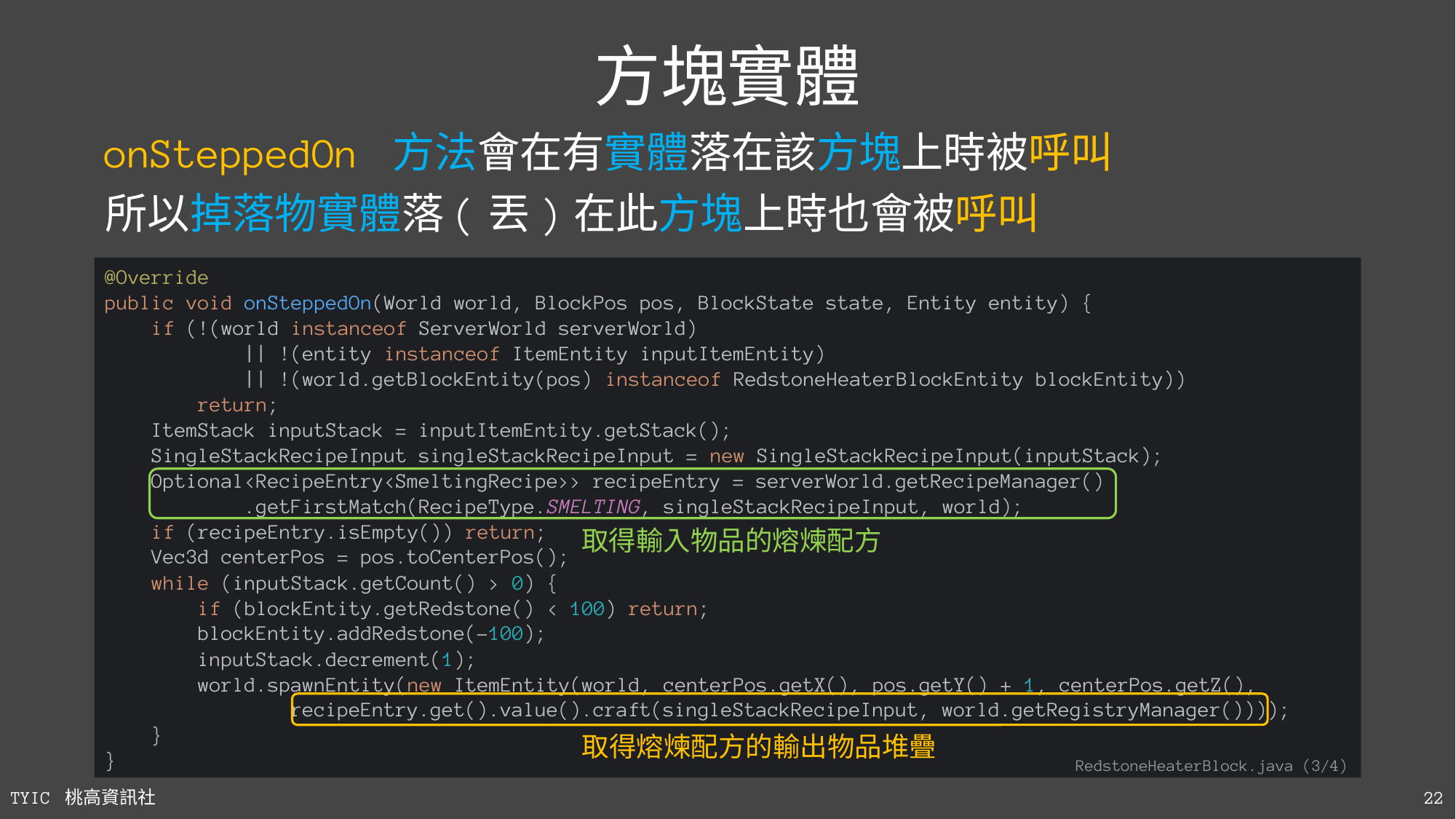

# 方塊實體
onSteppedOn 方法會在有實體落在該方塊上時被呼叫
所以掉落物實體落(丟)在此方塊上時也會被呼叫
@Override
public void onSteppedOn(World world, BlockPos pos, BlockState state, Entity entity) {
    if (!(world instanceof ServerWorld serverWorld)
            || !(entity instanceof ItemEntity inputItemEntity)
            || !(world.getBlockEntity(pos) instanceof RedstoneHeaterBlockEntity blockEntity))
        return;
    ItemStack inputStack = inputItemEntity.getStack();
    SingleStackRecipeInput singleStackRecipeInput = new SingleStackRecipeInput(inputStack);
    Optional<RecipeEntry<SmeltingRecipe>> recipeEntry = serverWorld.getRecipeManager()
            .getFirstMatch(RecipeType.SMELTING, singleStackRecipeInput, world);
    if (recipeEntry.isEmpty()) return;
    Vec3d centerPos = pos.toCenterPos();
    while (inputStack.getCount() > 0) {
        if (blockEntity.getRedstone() < 100) return;
        blockEntity.addRedstone(-100);
        inputStack.decrement(1);
        world.spawnEntity(new ItemEntity(world, centerPos.getX(), pos.getY() + 1, centerPos.getZ(),
                recipeEntry.get().value().craft(singleStackRecipeInput, world.getRegistryManager())));
    }
}
RedstoneHeaterBlock.java (3/4)

取得輸入物品的熔煉配方

取得熔煉配方的輸出物品堆疊